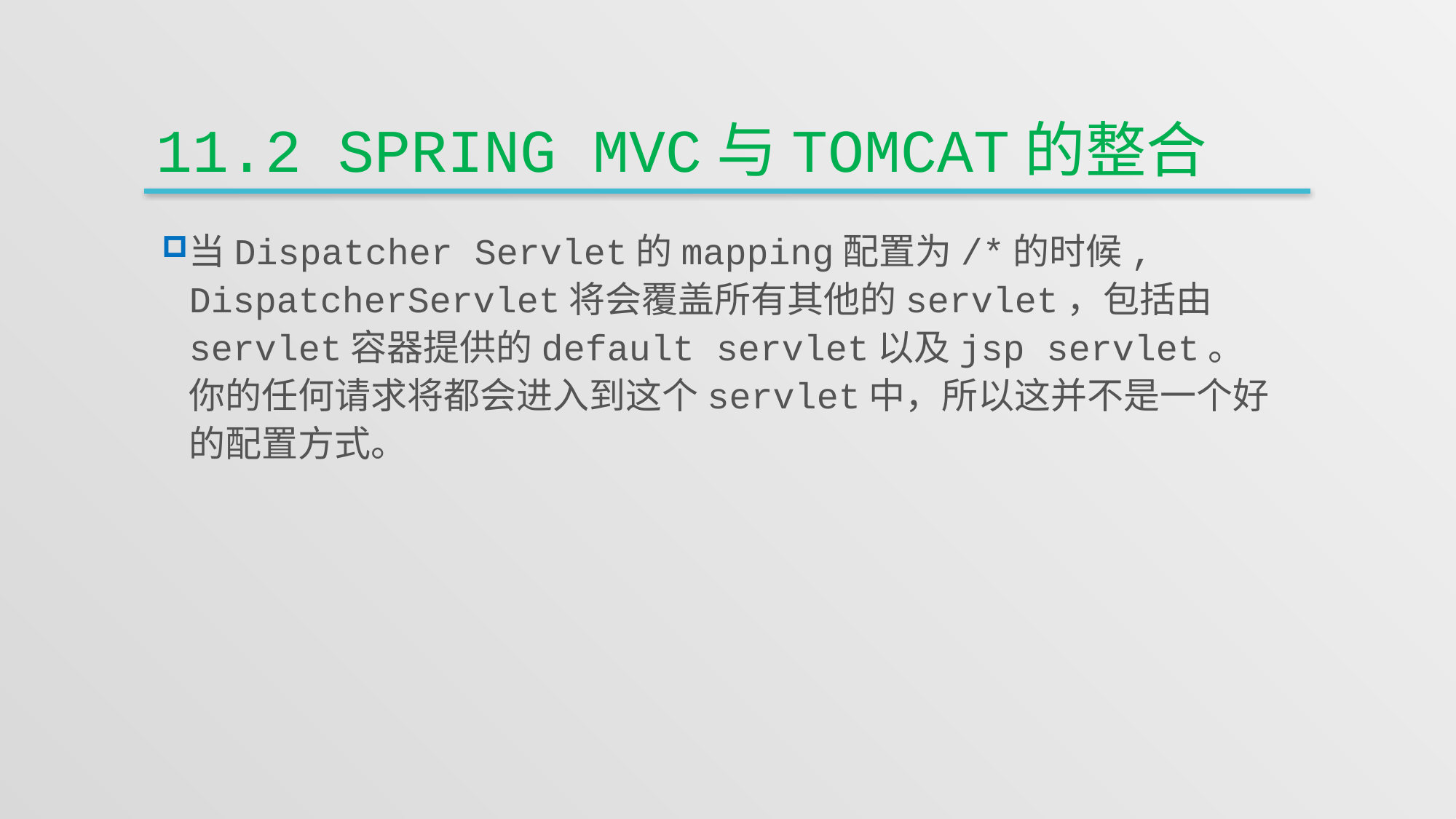

# 11.2 Spring MVC与Tomcat的整合
当Dispatcher Servlet的mapping配置为/*的时候, DispatcherServlet将会覆盖所有其他的servlet，包括由servlet容器提供的default servlet以及jsp servlet。      你的任何请求将都会进入到这个servlet中，所以这并不是一个好的配置方式。